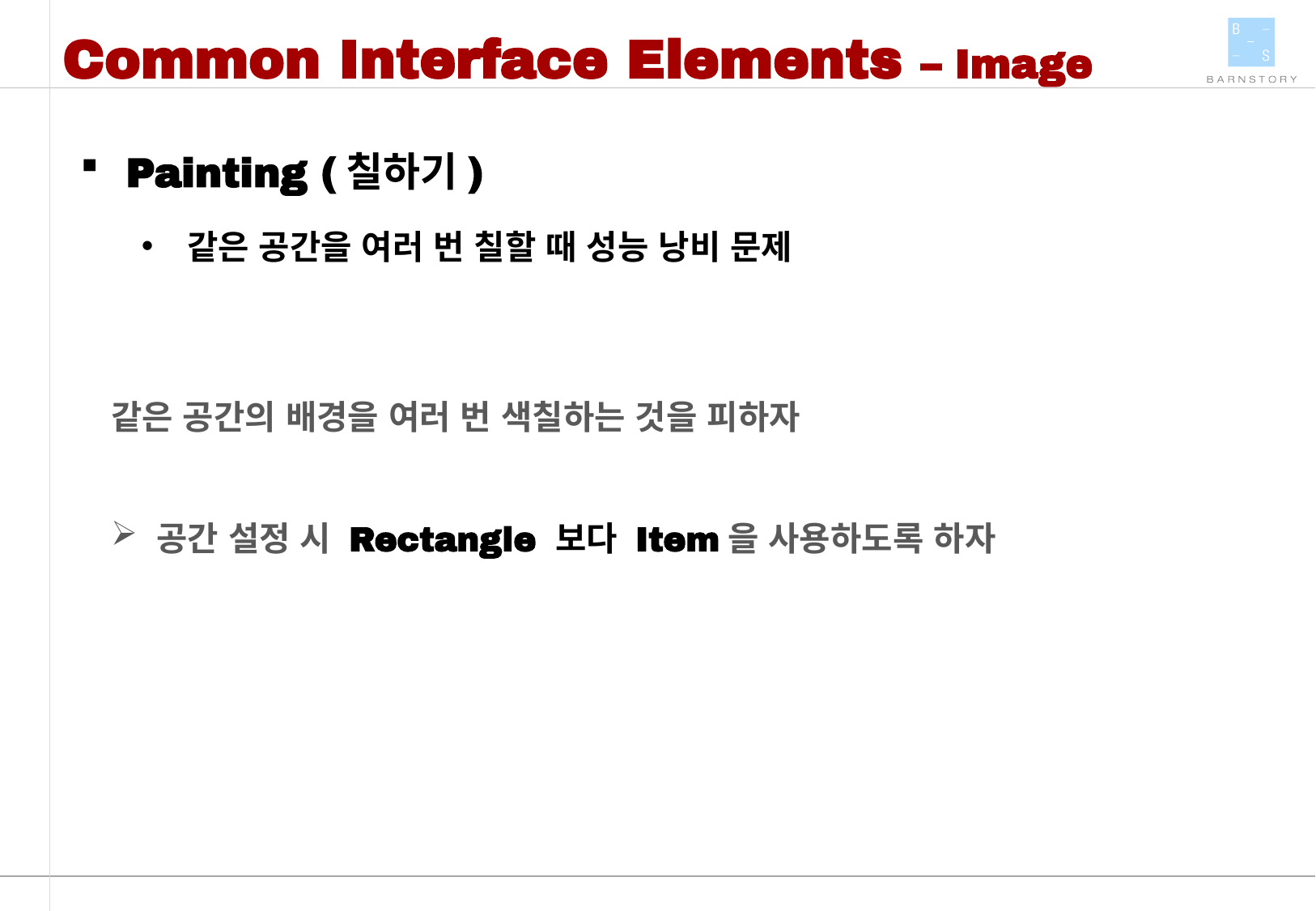

Common Interface Elements – Image
Painting (칠하기)
같은 공간을 여러 번 칠할 때 성능 낭비 문제
같은 공간의 배경을 여러 번 색칠하는 것을 피하자

공간 설정 시 Rectangle 보다 Item을 사용하도록 하자